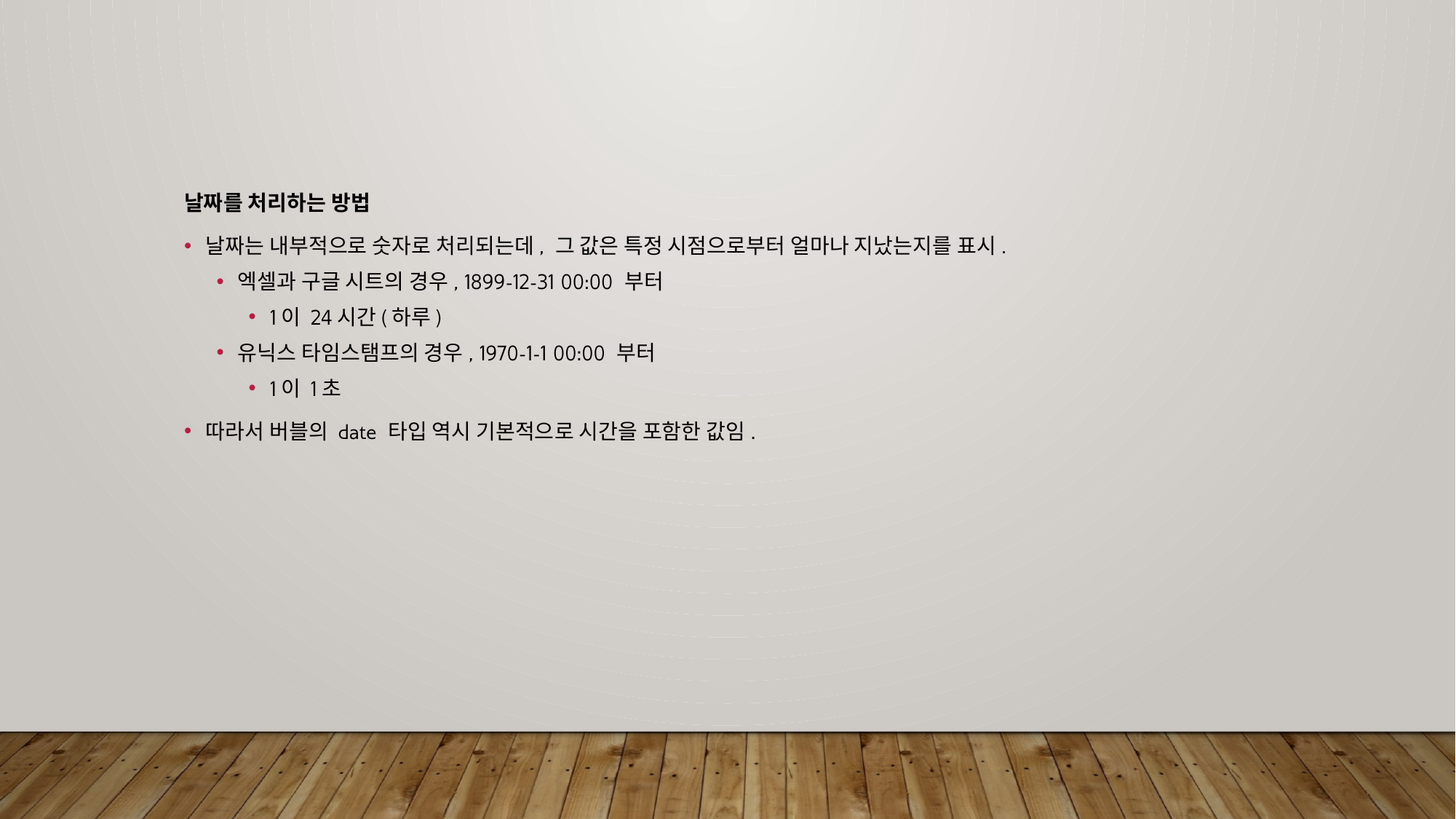

날짜를 처리하는 방법
날짜는 내부적으로 숫자로 처리되는데, 그 값은 특정 시점으로부터 얼마나 지났는지를 표시.
엑셀과 구글 시트의 경우, 1899-12-31 00:00 부터
1이 24시간(하루)
유닉스 타임스탬프의 경우, 1970-1-1 00:00 부터
1이 1초
따라서 버블의 date 타입 역시 기본적으로 시간을 포함한 값임.